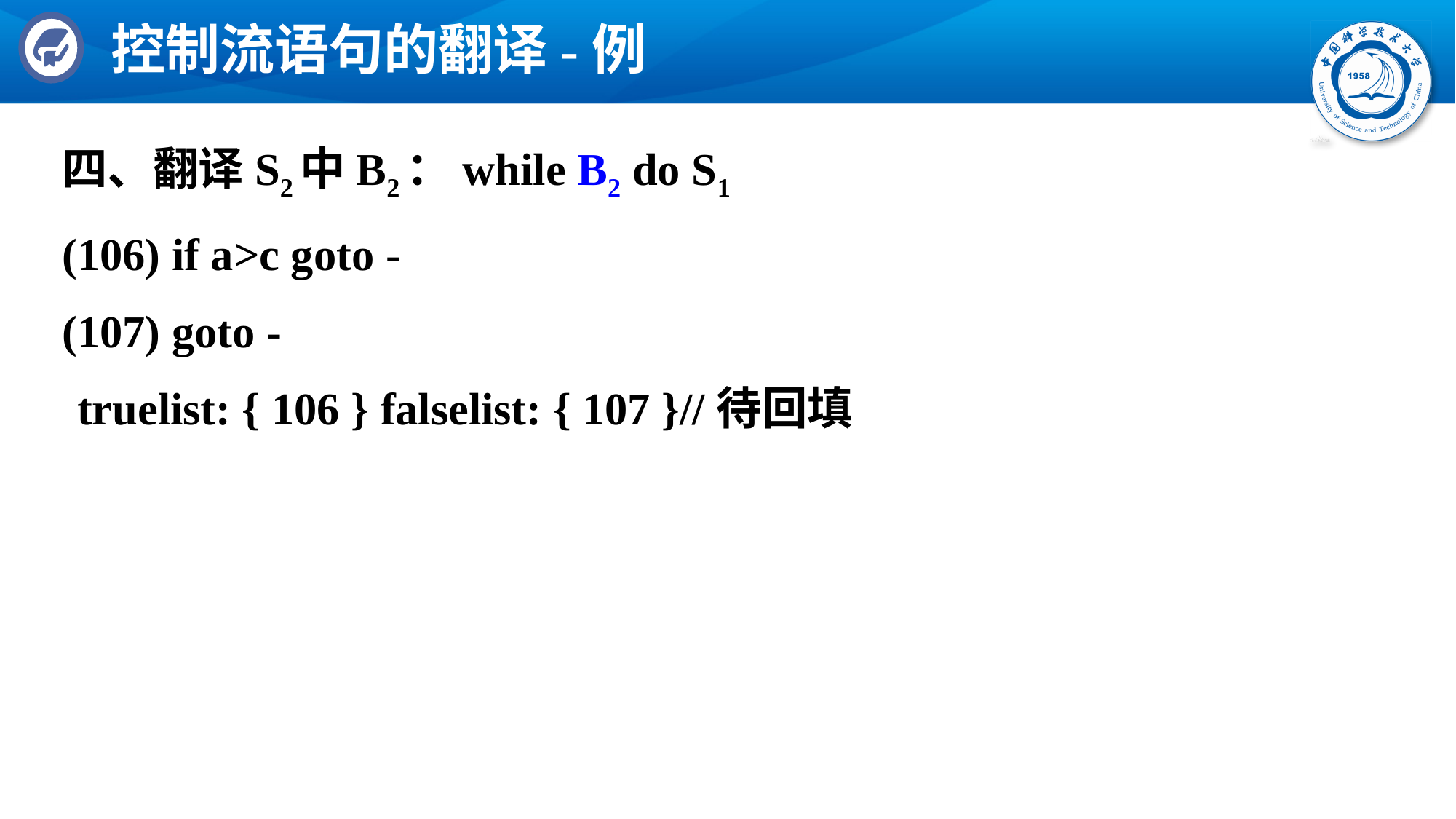

# 控制流语句的翻译-例
四、翻译S2中B2：while B2 do S1
(106) if a>c goto -
(107) goto -
(truelist: { 106 } falselist: { 107 }//待回填
当while(B2) S1归约时，用106回填S1的nextlist，并生成无条件跳转指令goto M2.instr(110) goto 112     // 由N→ε生成
(111) d := d + 1   // S3→A2   S3.nextlist={}